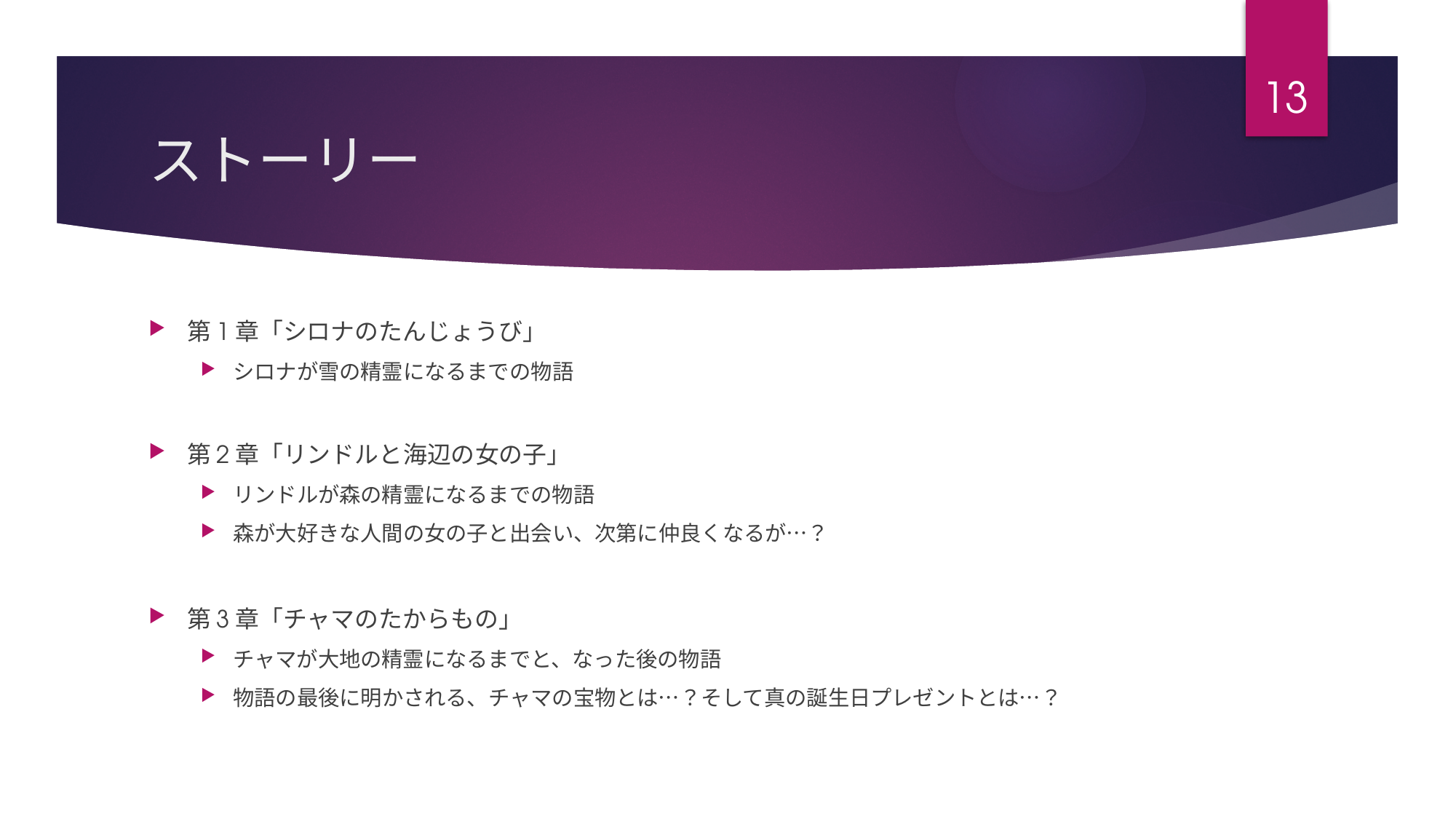

13
# ストーリー
第1章「シロナのたんじょうび」
シロナが雪の精霊になるまでの物語

第2章「リンドルと海辺の女の子」
リンドルが森の精霊になるまでの物語
森が大好きな人間の女の子と出会い、次第に仲良くなるが…？

第3章「チャマのたからもの」
チャマが大地の精霊になるまでと、なった後の物語
物語の最後に明かされる、チャマの宝物とは…？そして真の誕生日プレゼントとは…？